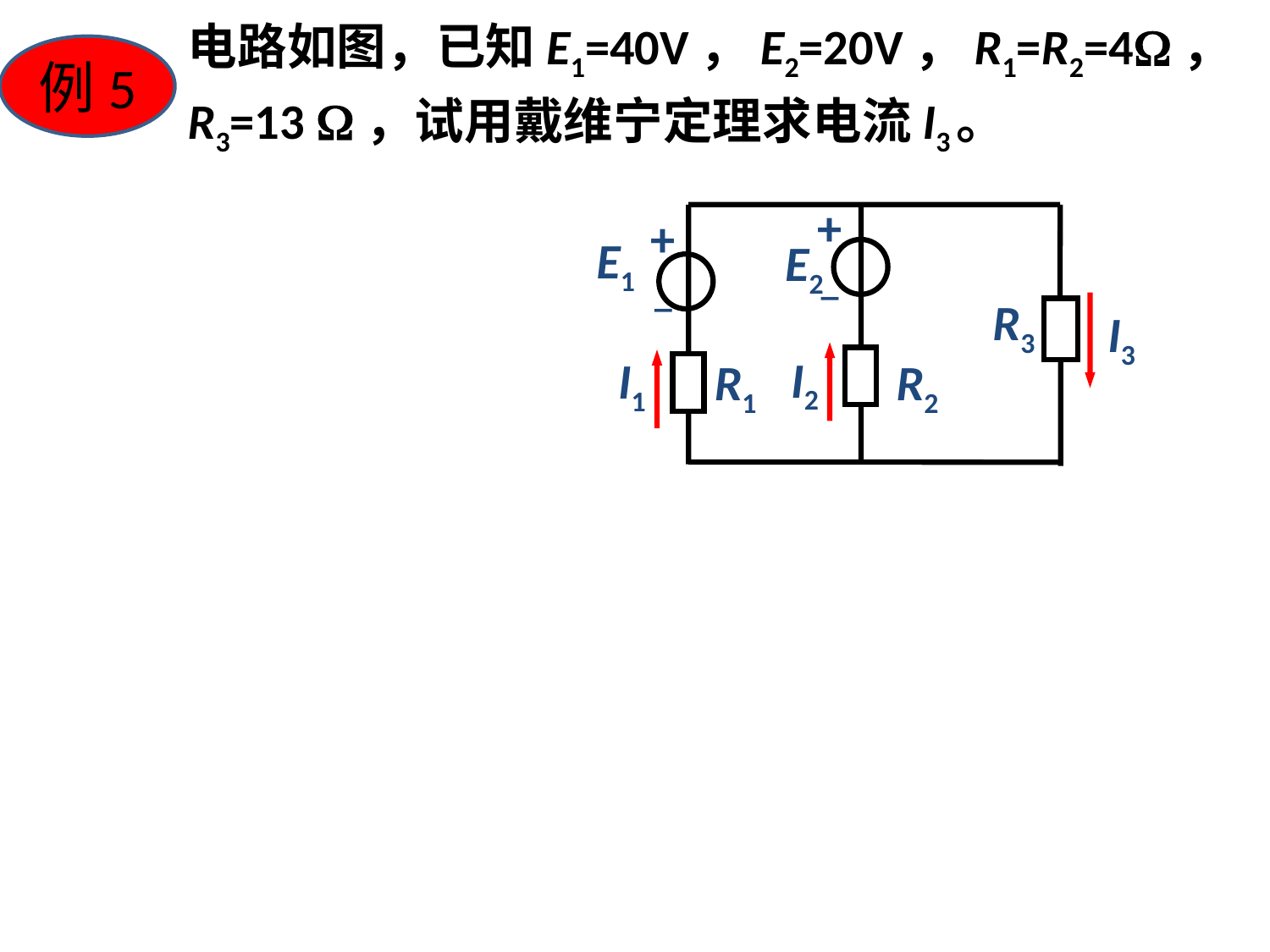

电路如图，已知E1=40V，E2=20V，R1=R2=4Ω， R3=13 Ω，试用戴维宁定理求电流I3。

例5
+
–
+
–

E1
E2

R3

I3

I2
I1
R1
R2